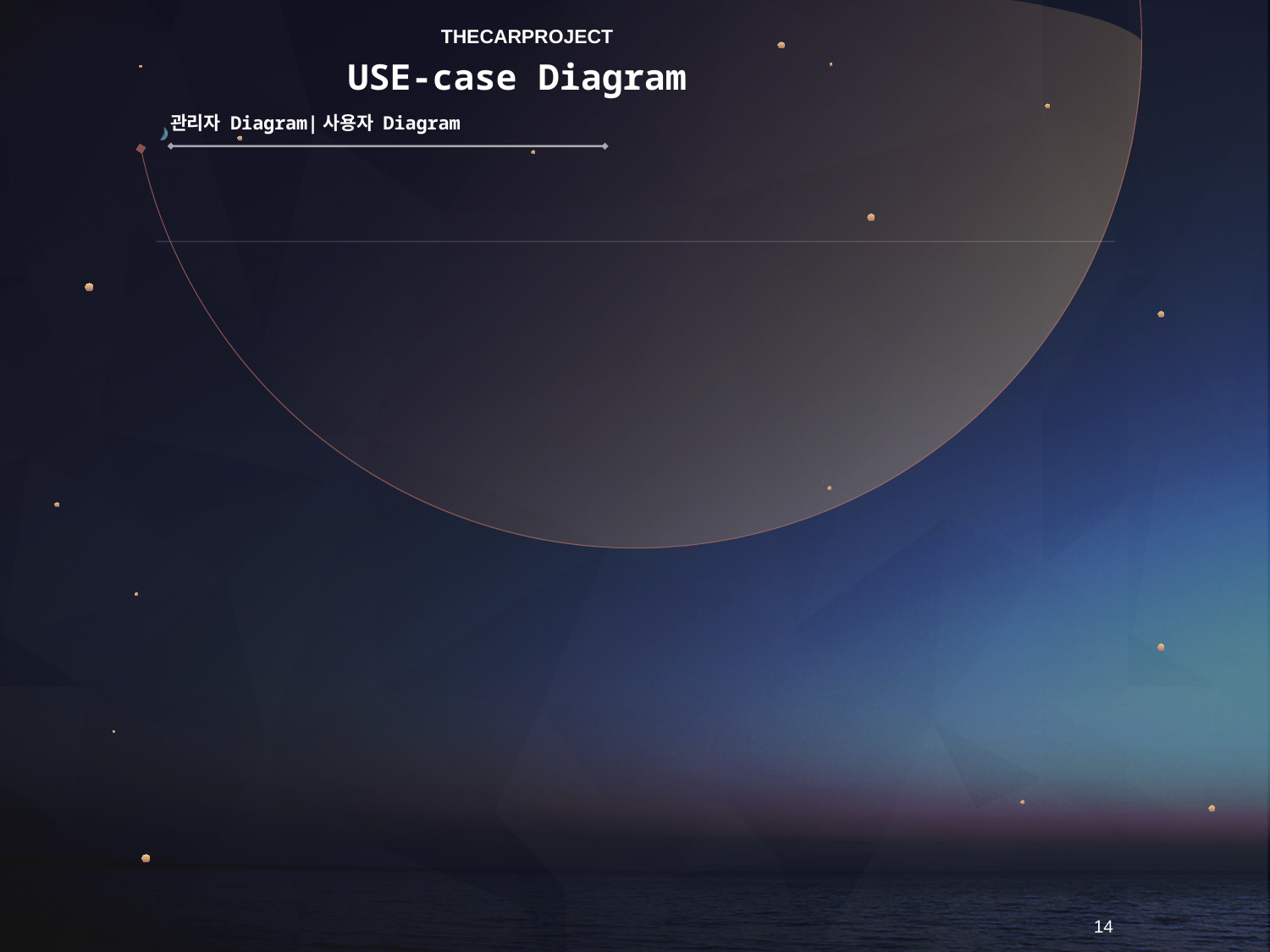

# THECARPROJECT
USE-case Diagram
관리자 Diagram|사용자 Diagram
14